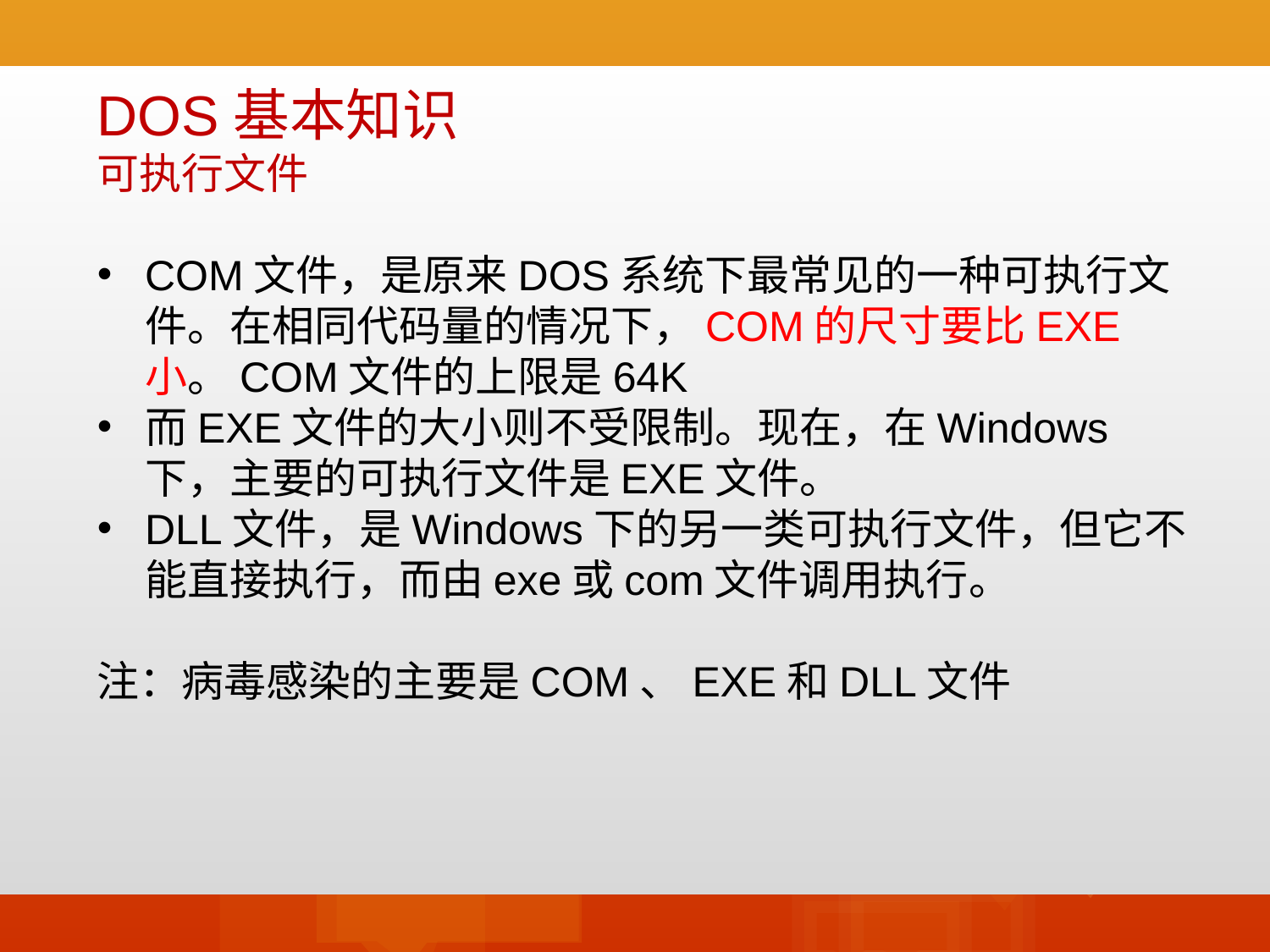

DOS基本知识
可执行文件

COM文件，是原来DOS系统下最常见的一种可执行文件。在相同代码量的情况下，COM的尺寸要比EXE小。COM文件的上限是64K
而EXE文件的大小则不受限制。现在，在Windows下，主要的可执行文件是EXE文件。
DLL文件，是Windows下的另一类可执行文件，但它不能直接执行，而由exe或com文件调用执行。

注：病毒感染的主要是COM、EXE和DLL文件